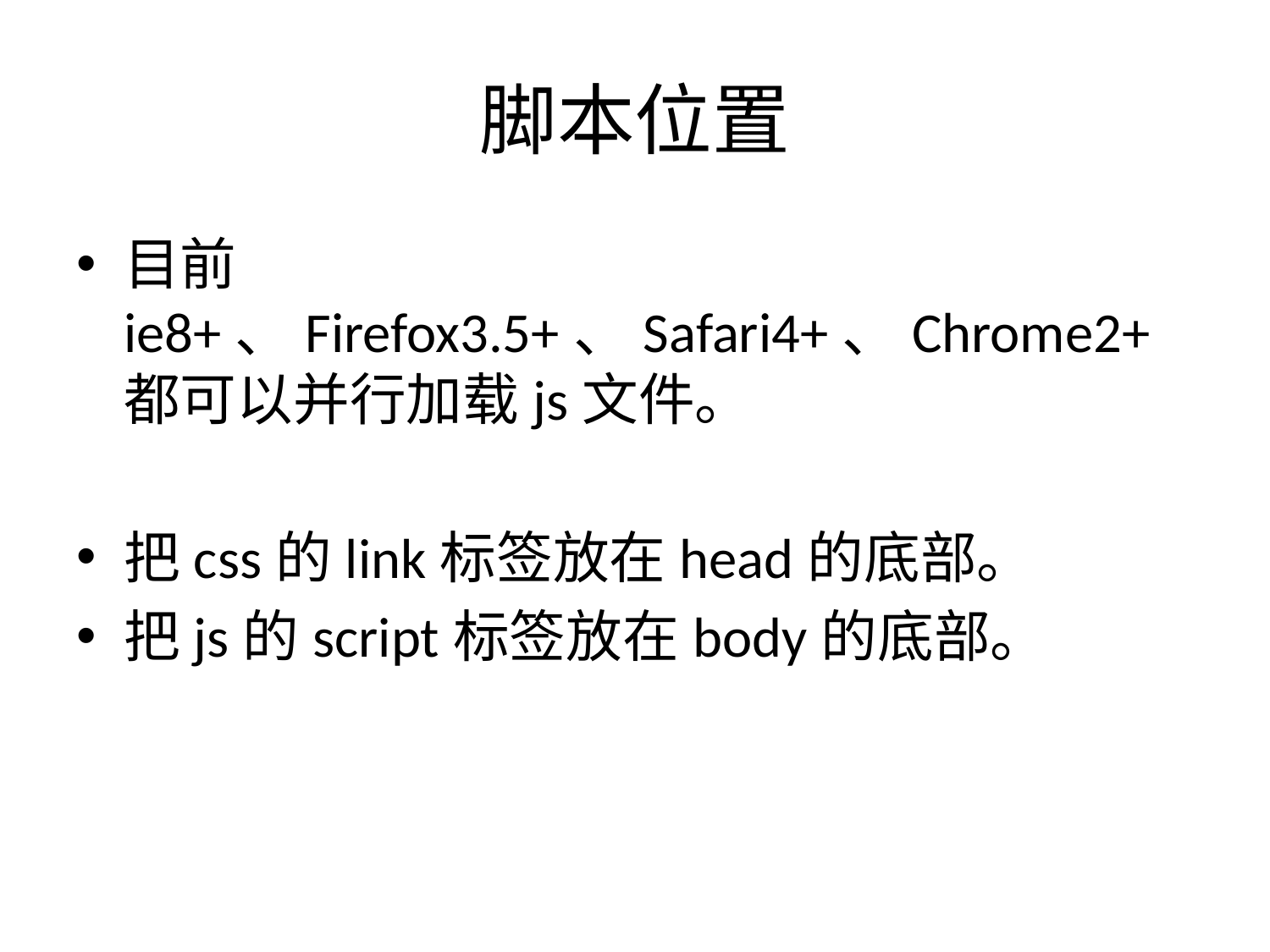

# 脚本位置
目前ie8+、Firefox3.5+、Safari4+、Chrome2+都可以并行加载js文件。

把css的link标签放在head的底部。
把js的script标签放在body的底部。